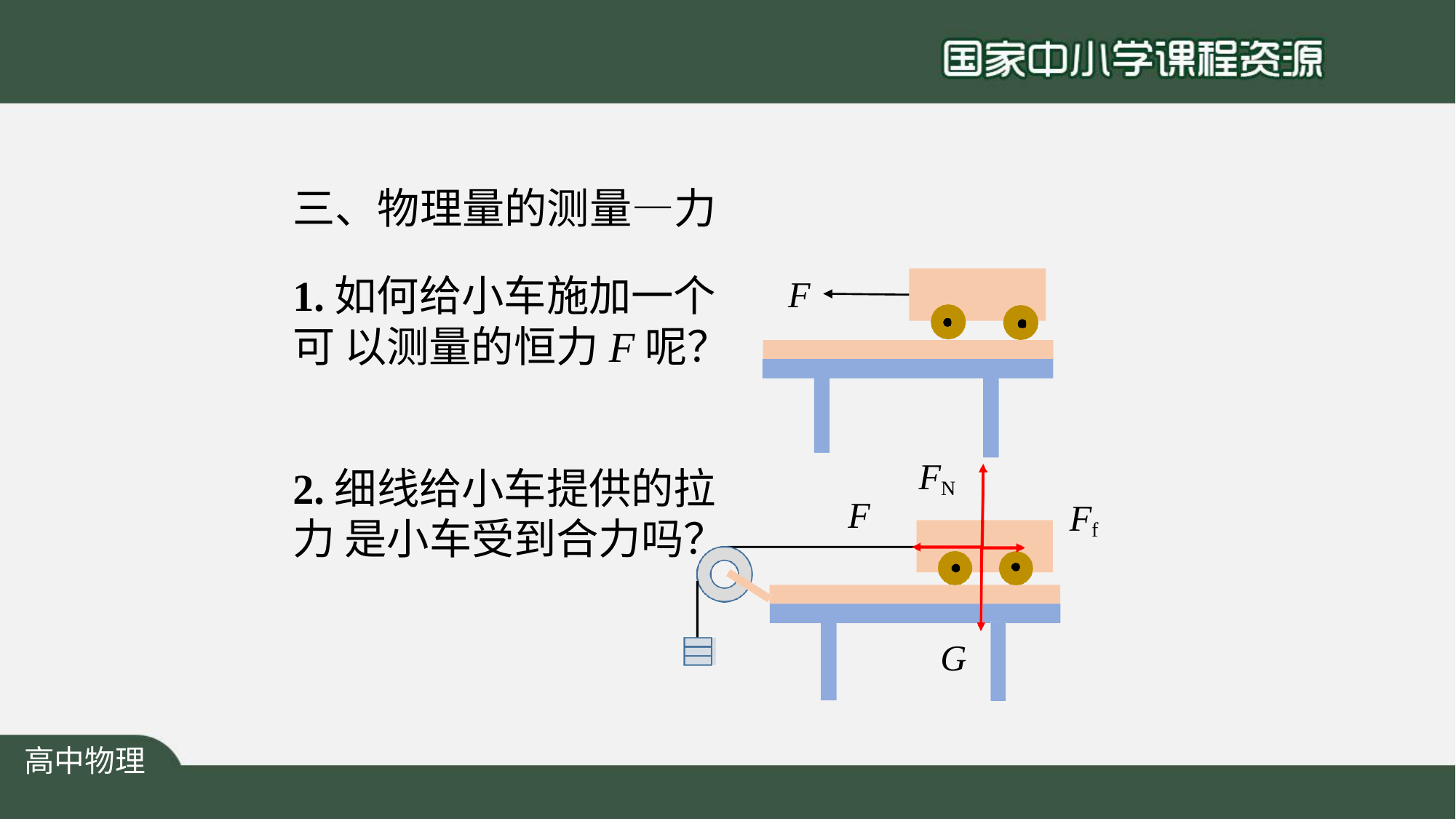

# 三、物理量的测量—力
1.如何给小车施加一个可 以测量的恒力F呢？

F

FN
2.细线给小车提供的拉力 是小车受到合力吗？

F
Ff

G
高中物理